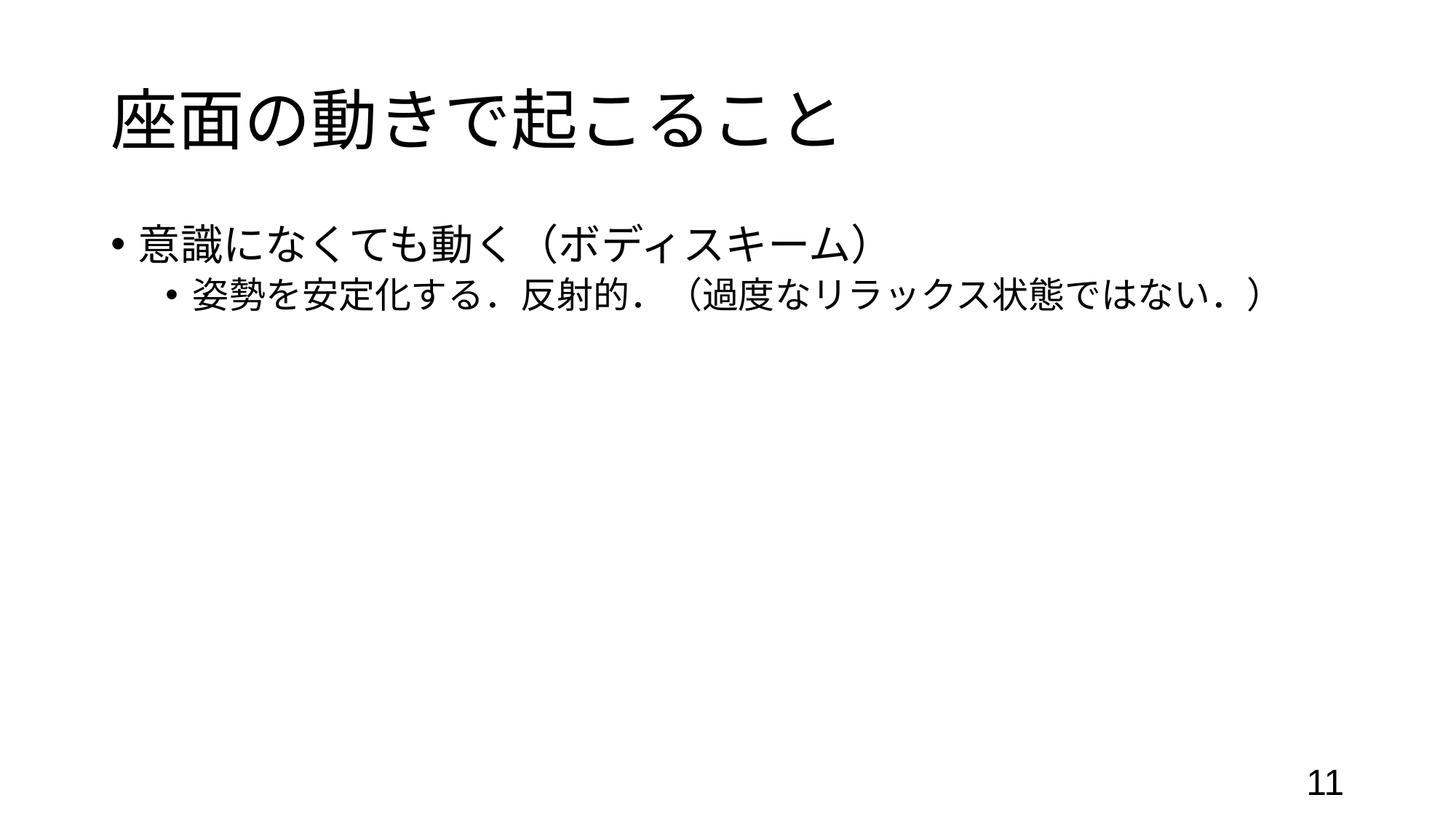

# 座面の動きで起こること
意識になくても動く（ボディスキーム）
姿勢を安定化する．反射的．（過度なリラックス状態ではない．）
11